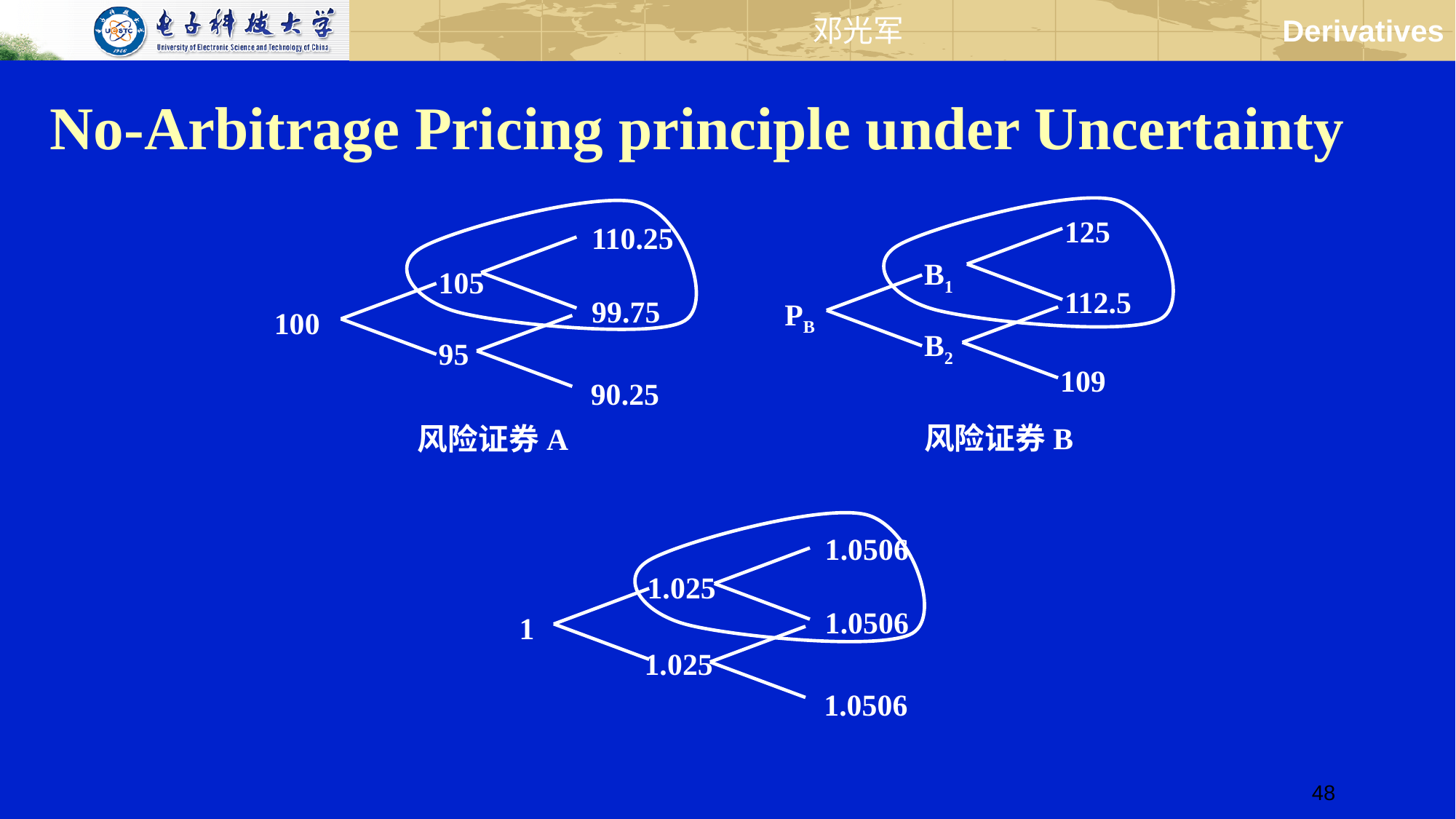

No-Arbitrage Pricing principle under Uncertainty

125

B1

112.5
PB

B2

109
风险证券B

110.25

105

99.75
100

95

90.25
风险证券A

1.0506

1.025

1.0506
1

1.025

1.0506